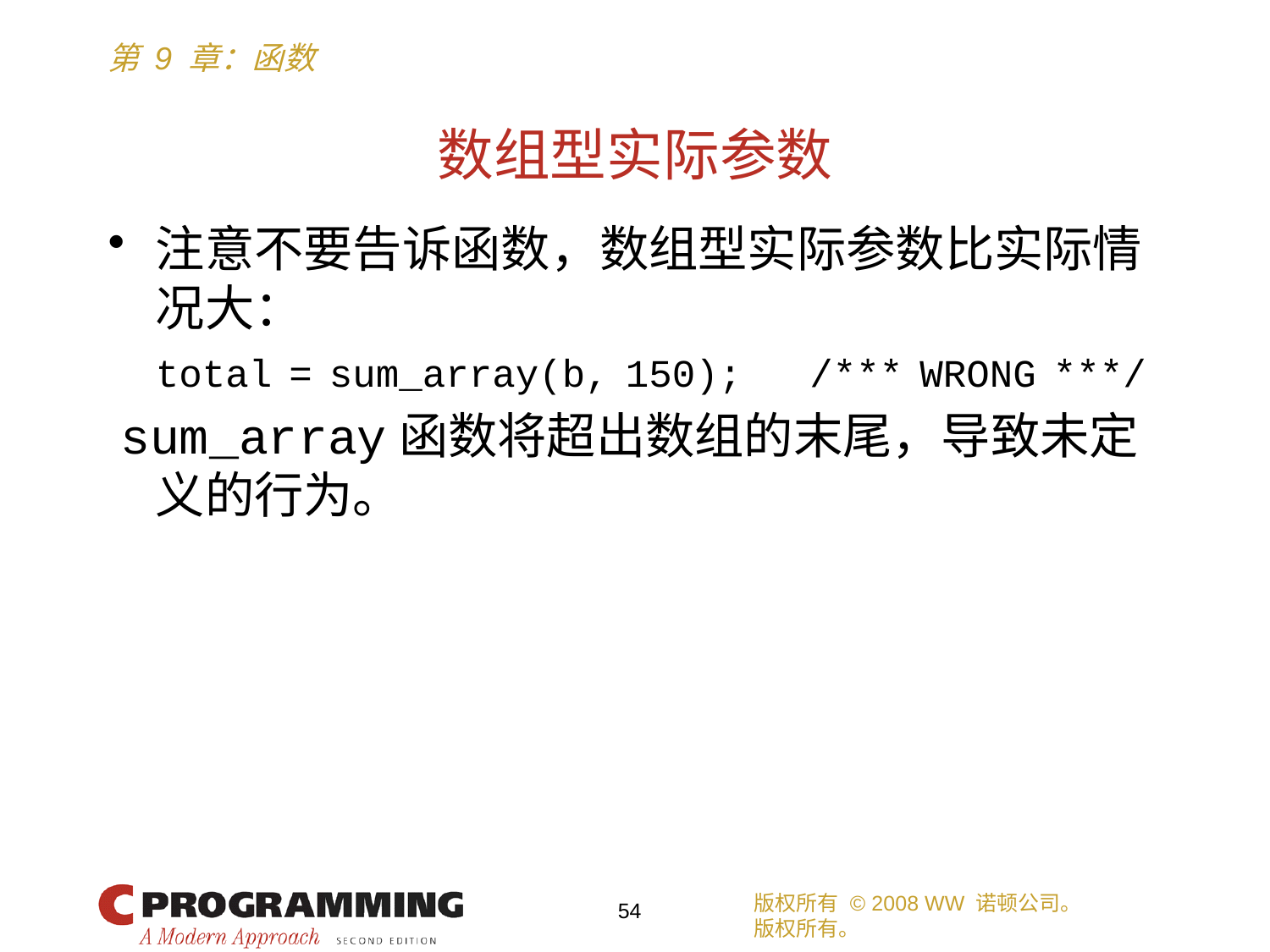

# 数组型实际参数
注意不要告诉函数，数组型实际参数比实际情况大：
	total = sum_array(b, 150);    /*** WRONG ***/
 sum_array函数将超出数组的末尾，导致未定义的行为。
版权所有 © 2008 WW 诺顿公司。
版权所有。
54